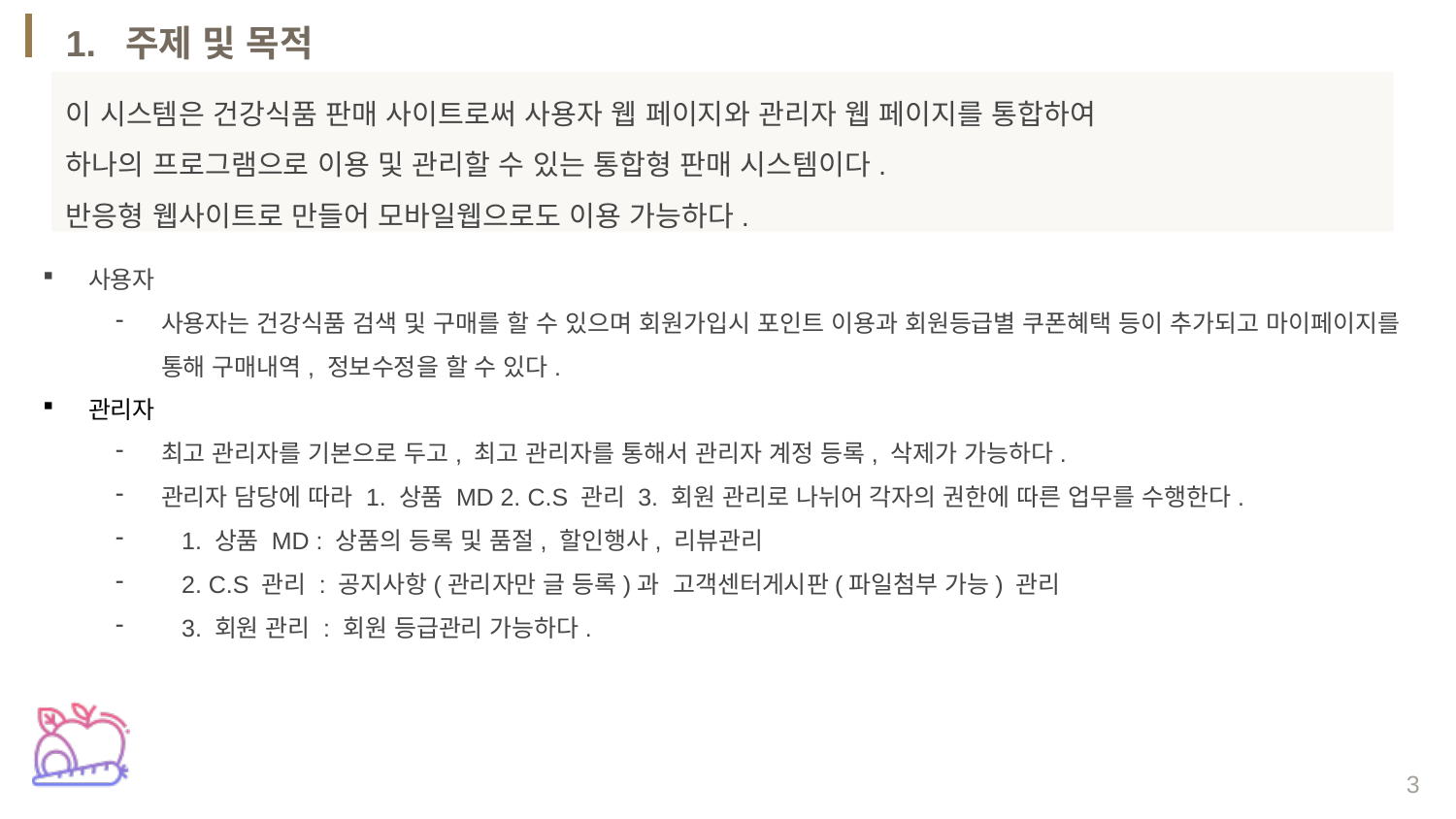

1.  주제 및 목적
이 시스템은 건강식품 판매 사이트로써 사용자 웹 페이지와 관리자 웹 페이지를 통합하여
하나의 프로그램으로 이용 및 관리할 수 있는 통합형 판매 시스템이다.
반응형 웹사이트로 만들어 모바일웹으로도 이용 가능하다.
사용자
사용자는 건강식품 검색 및 구매를 할 수 있으며 회원가입시 포인트 이용과 회원등급별 쿠폰혜택 등이 추가되고 마이페이지를 통해 구매내역, 정보수정을 할 수 있다.
관리자
최고 관리자를 기본으로 두고, 최고 관리자를 통해서 관리자 계정 등록, 삭제가 가능하다.
관리자 담당에 따라 1. 상품 MD 2. C.S 관리 3. 회원 관리로 나뉘어 각자의 권한에 따른 업무를 수행한다.
   1. 상품 MD : 상품의 등록 및 품절, 할인행사, 리뷰관리
   2. C.S 관리 : 공지사항(관리자만 글 등록)과  고객센터게시판(파일첨부 가능) 관리
   3. 회원 관리 : 회원 등급관리 가능하다.
3